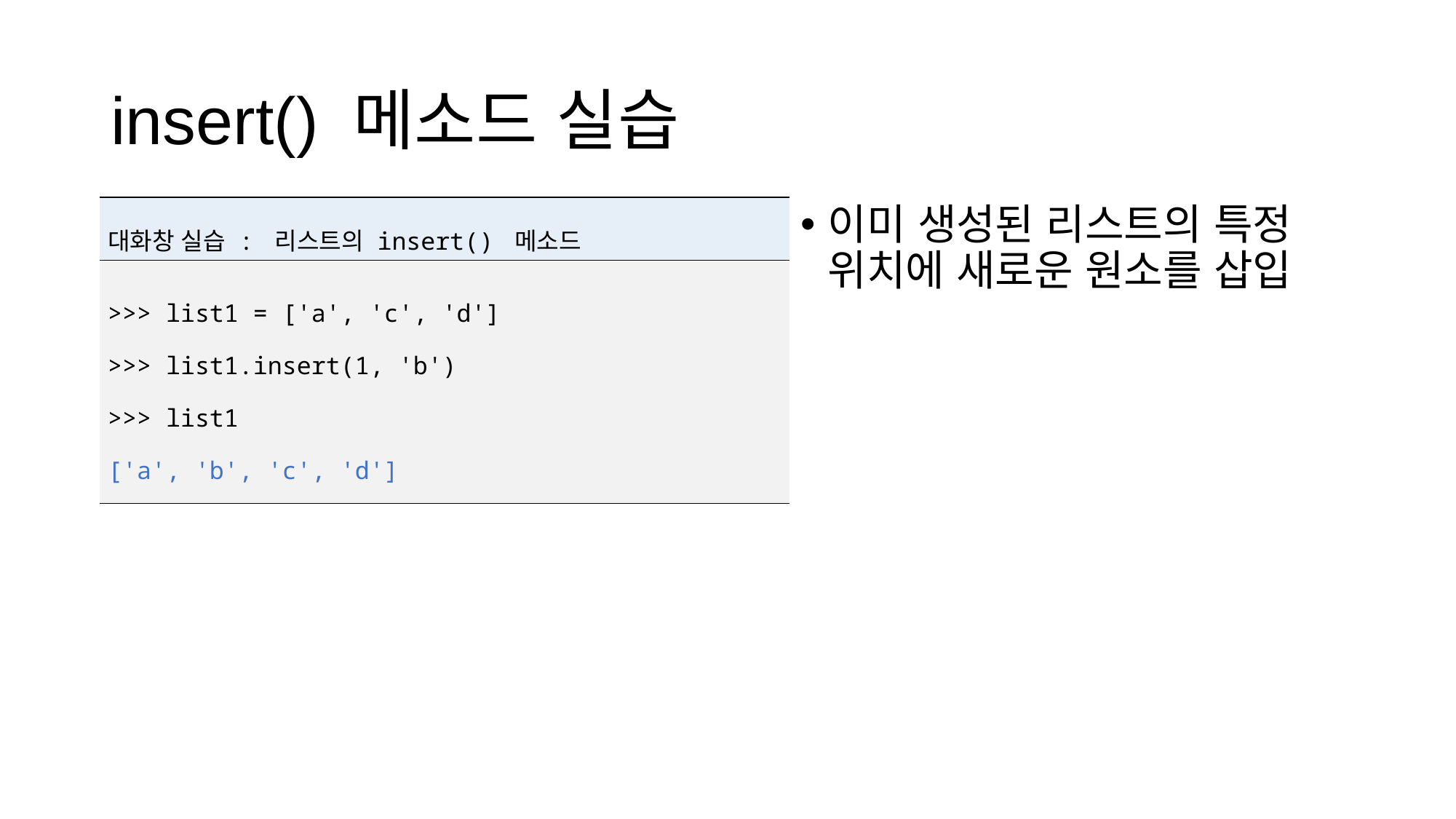

# insert() 메소드 실습
| 대화창 실습 : 리스트의 insert() 메소드 |
| --- |
| >>> list1 = ['a', 'c', 'd'] >>> list1.insert(1, 'b') >>> list1 ['a', 'b', 'c', 'd'] |
이미 생성된 리스트의 특정 위치에 새로운 원소를 삽입